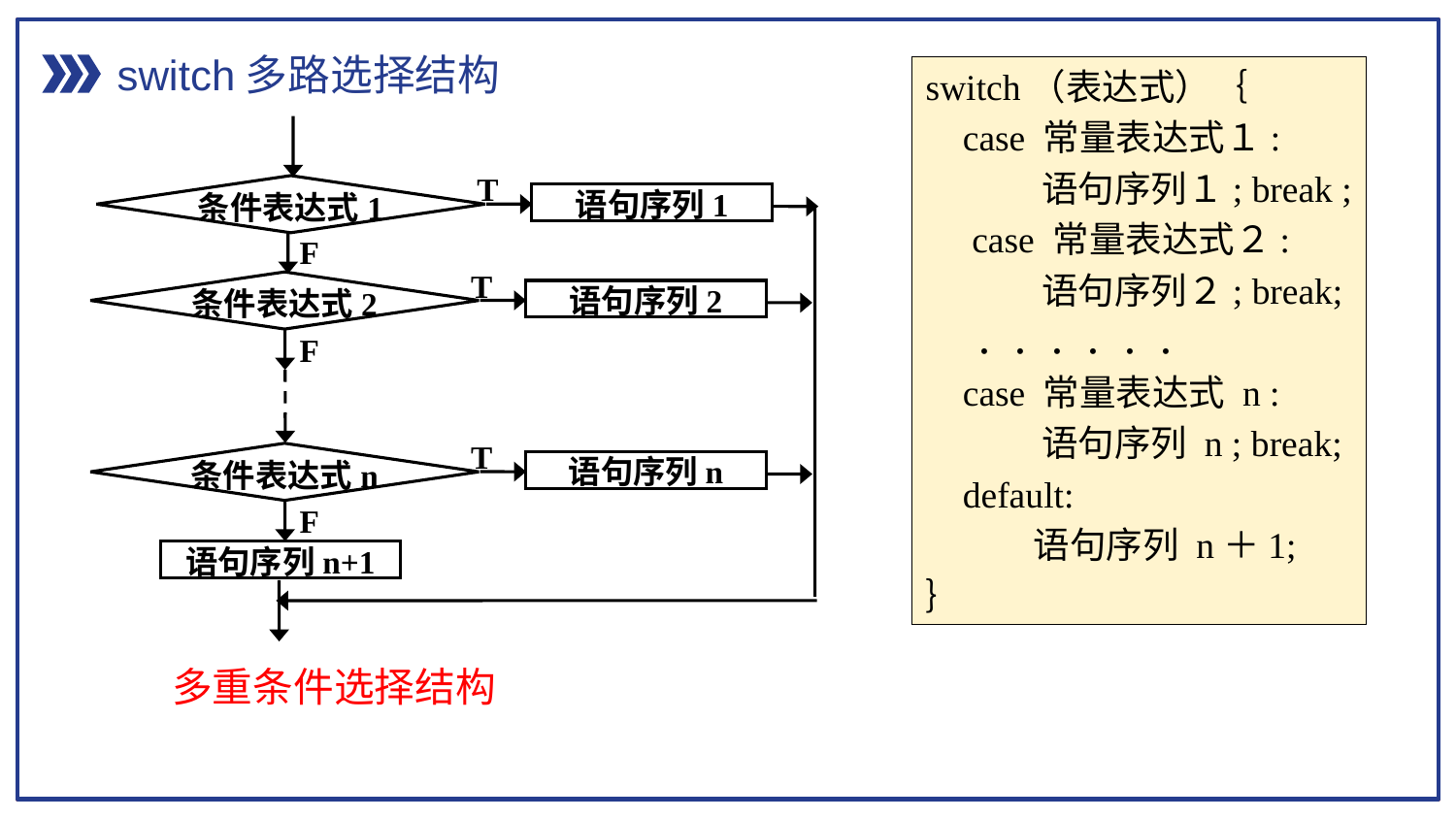

switch多路选择结构

switch（表达式）｛
    case 常量表达式１:
             语句序列１; break ;
     case 常量表达式２:
             语句序列２; break;
     ．．．．．．
    case 常量表达式 n :
             语句序列 n ; break;
    default:
            语句序列 n＋1;
｝

条件表达式1
F

T
语句序列1

T
条件表达式2
语句序列2

F

T
条件表达式n
语句序列n

F
语句序列n+1

多重条件选择结构